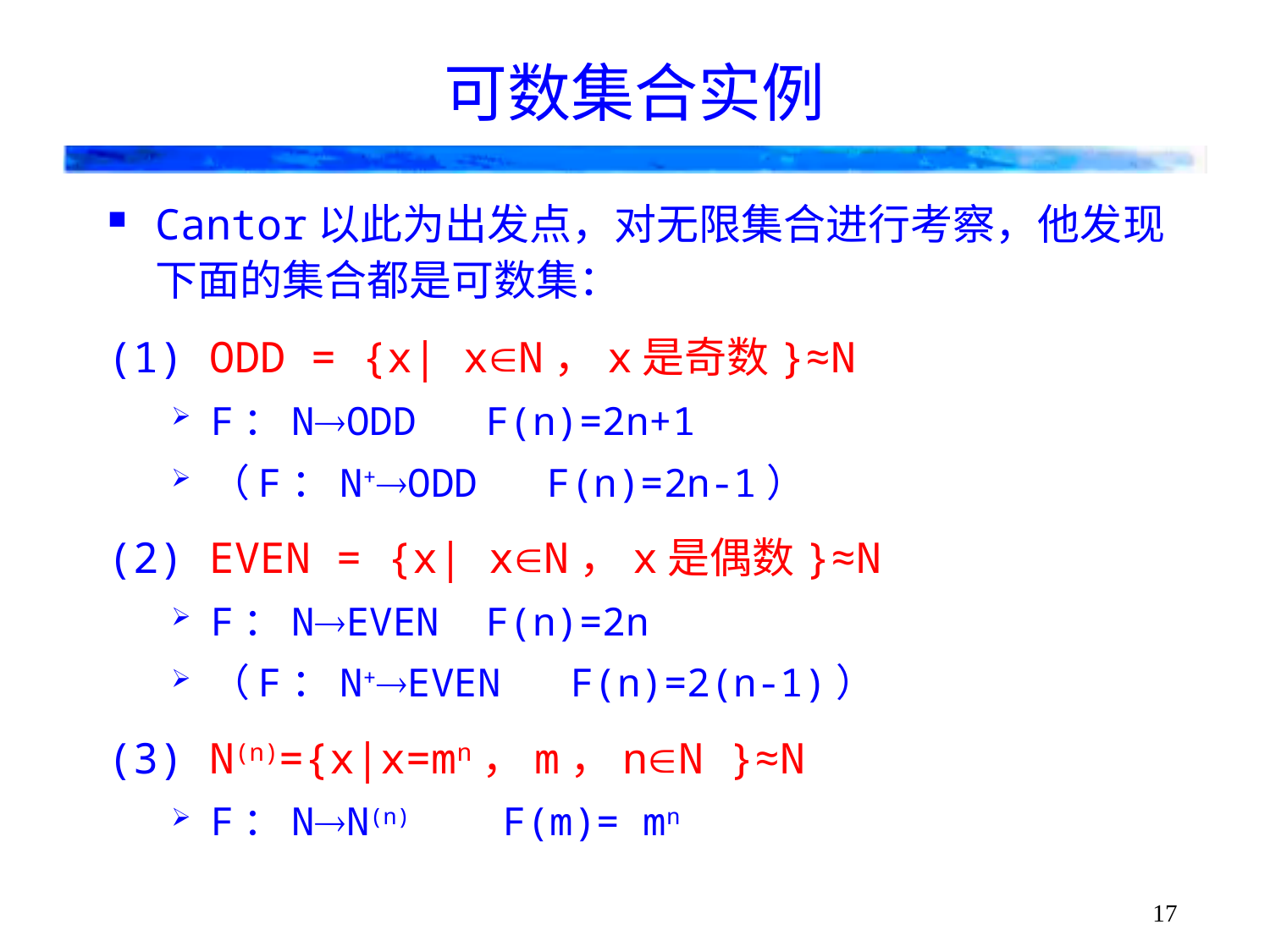

# 可数集合实例
Cantor以此为出发点，对无限集合进行考察，他发现下面的集合都是可数集：
(1) ODD = {x| x∈N，x是奇数}≈N
F：N→ODD   F(n)=2n+1
（F：N+→ODD   F(n)=2n-1）
(2) EVEN = {x| x∈N，x是偶数}≈N
F：N→EVEN  F(n)=2n
（F：N+→EVEN   F(n)=2(n-1)）
(3) N(n)={x|x=mn，m，n∈N }≈N
F：N→N(n)    F(m)= mn

17